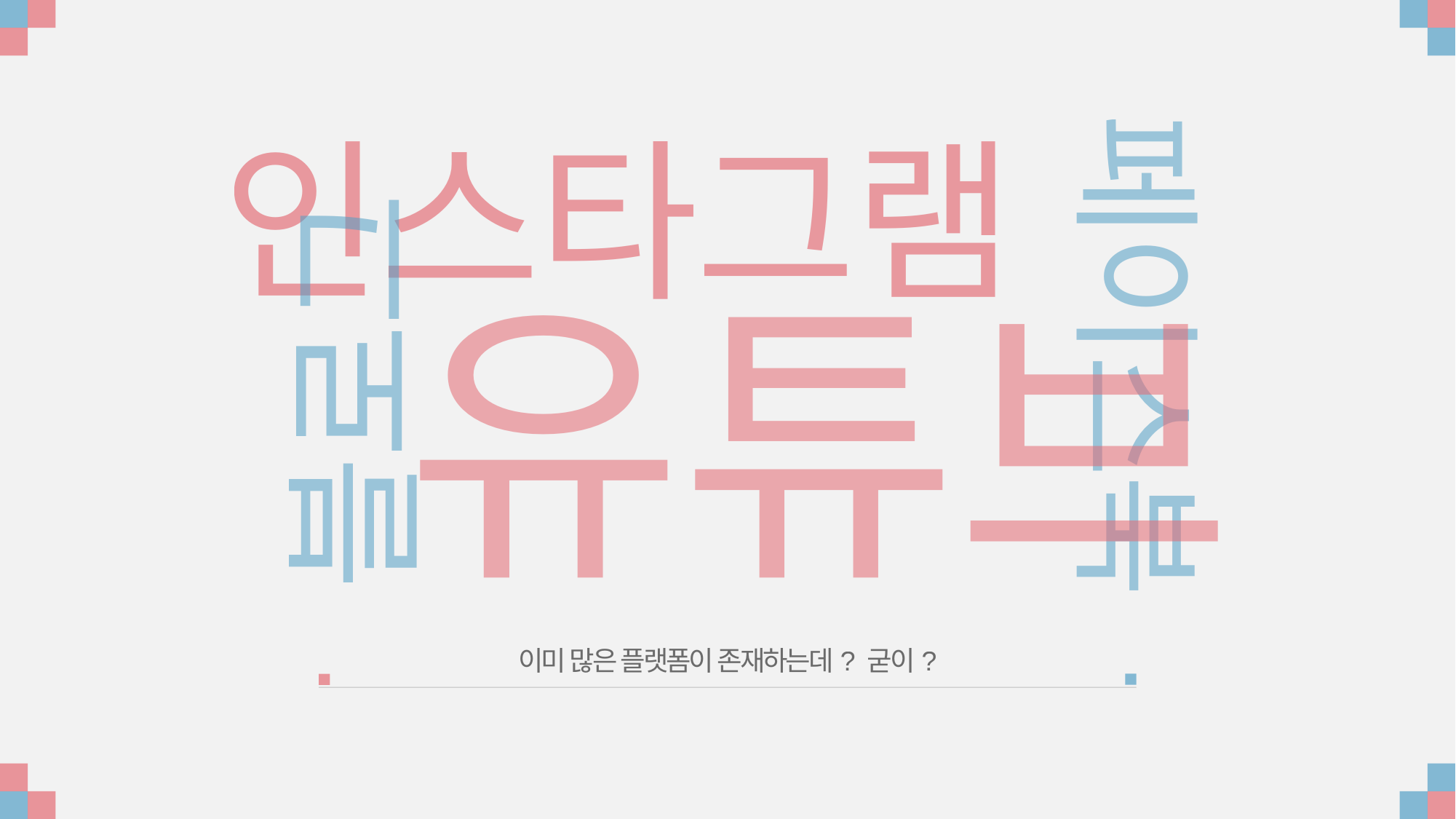

인스타그램
유튜브
페이스북
블로그
이미 많은 플랫폼이 존재하는데? 굳이?